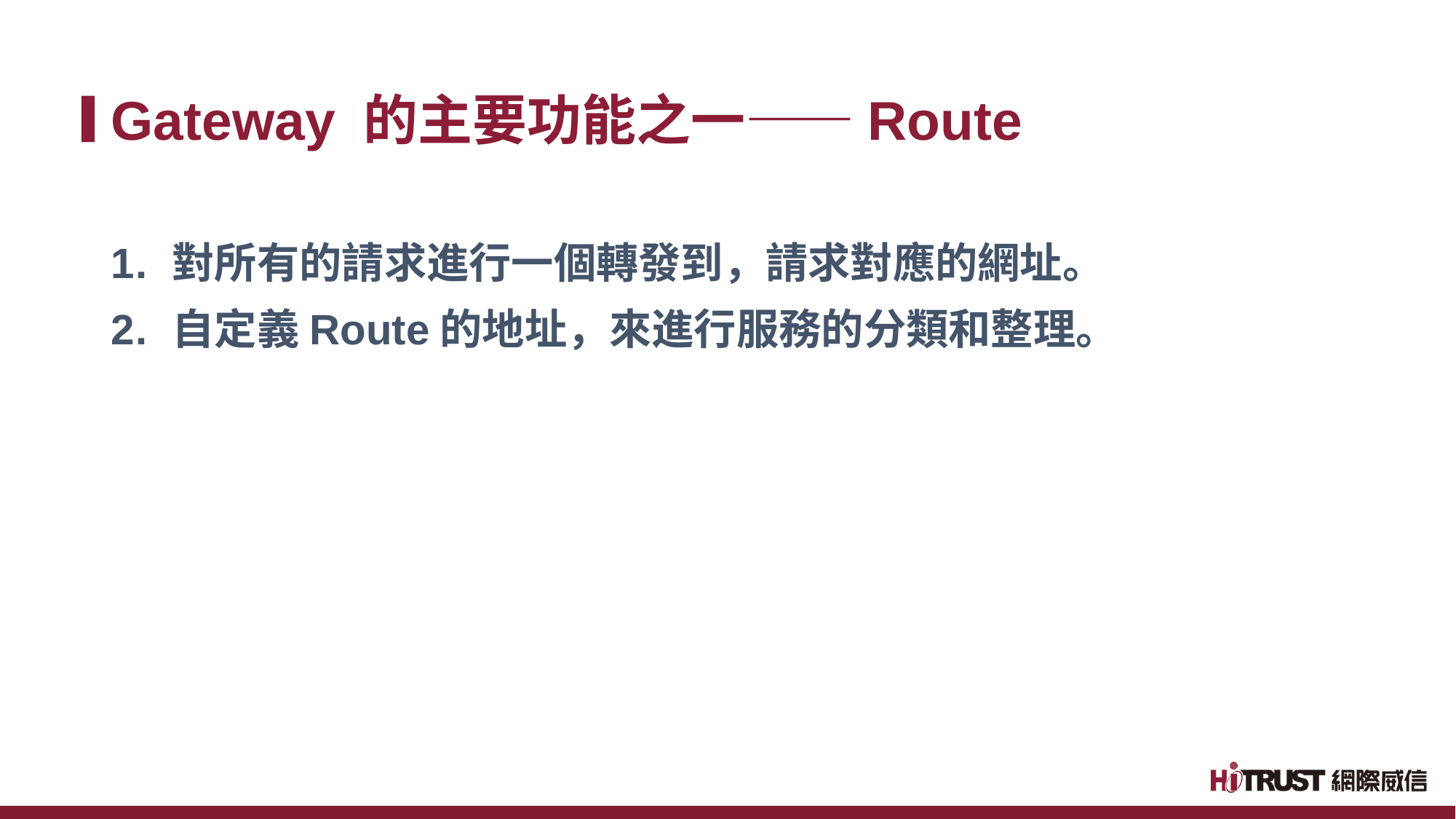

# Gateway 的主要功能之一——Route

對所有的請求進行一個轉發到，請求對應的網址。
自定義Route的地址，來進行服務的分類和整理。